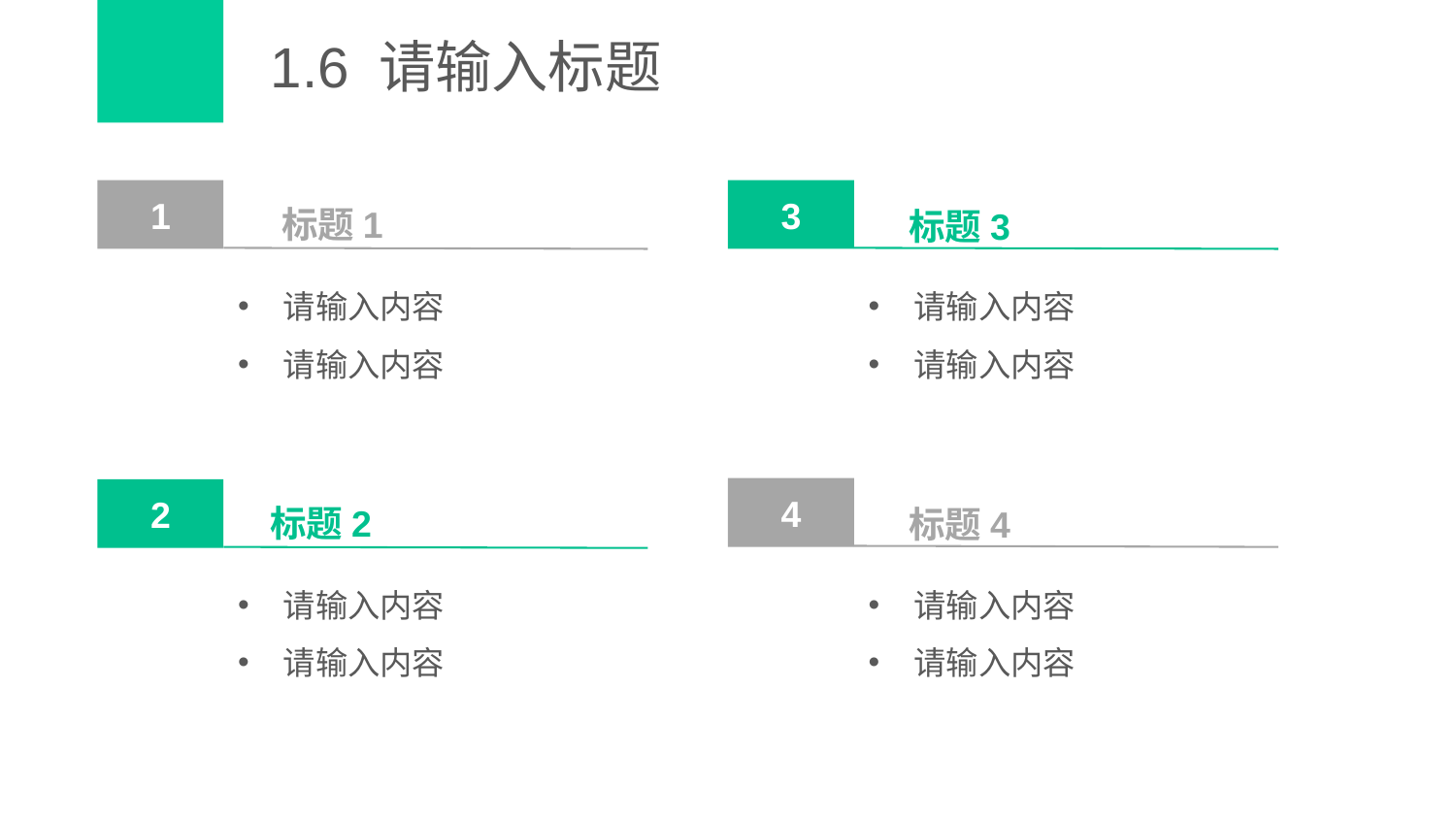

# 1.6 请输入标题
标题1
标题3
1
3
请输入内容
请输入内容
请输入内容
请输入内容
标题2
标题4
4
2
请输入内容
请输入内容
请输入内容
请输入内容